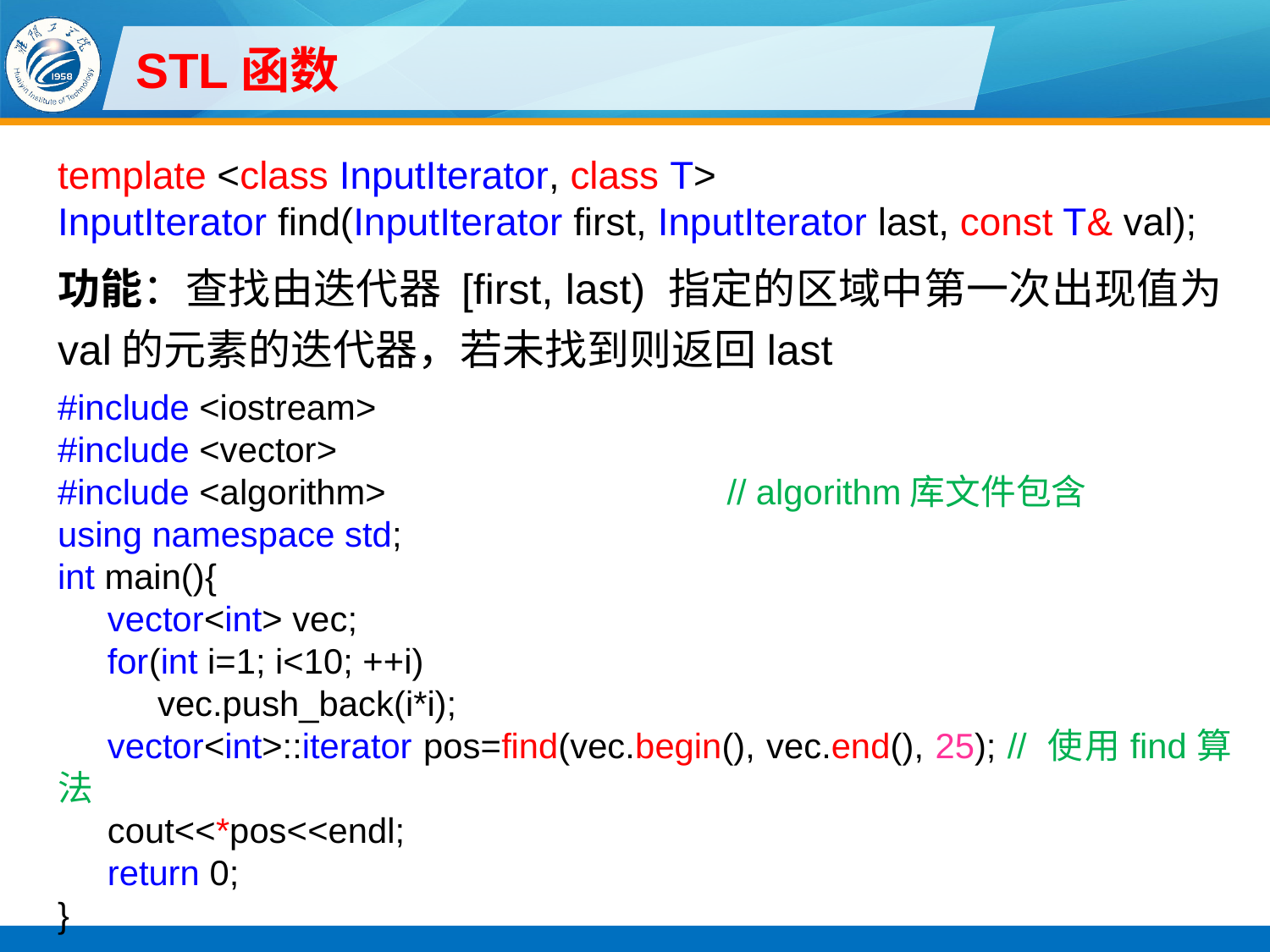

# STL函数
template <class InputIterator, class T>
InputIterator find(InputIterator first, InputIterator last, const T& val);
功能：查找由迭代器 [first, last) 指定的区域中第一次出现值为val的元素的迭代器，若未找到则返回last
#include <iostream>
#include <vector>
#include <algorithm>                                   // algorithm库文件包含
using namespace std;
int main(){
vector<int> vec;
for(int i=1; i<10; ++i)
vec.push_back(i*i);
vector<int>::iterator pos=find(vec.begin(), vec.end(), 25); // 使用find算法
cout<<*pos<<endl;
return 0;
}